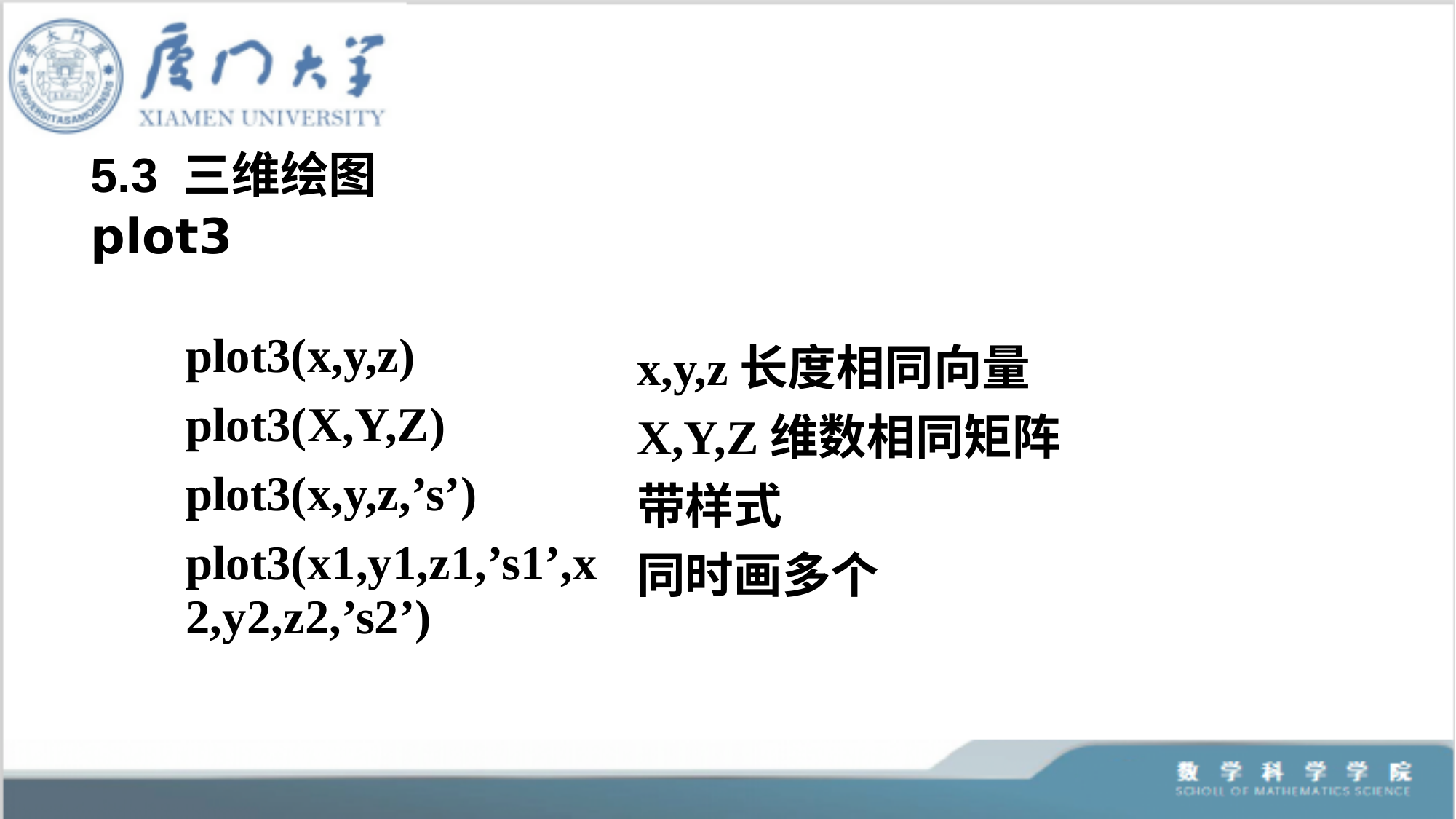

5.3 三维绘图
plot3
| plot3(x,y,z) | x,y,z长度相同向量 |
| --- | --- |
| plot3(X,Y,Z) | X,Y,Z维数相同矩阵 |
| plot3(x,y,z,’s’) | 带样式 |
| plot3(x1,y1,z1,’s1’,x2,y2,z2,’s2’) | 同时画多个 |